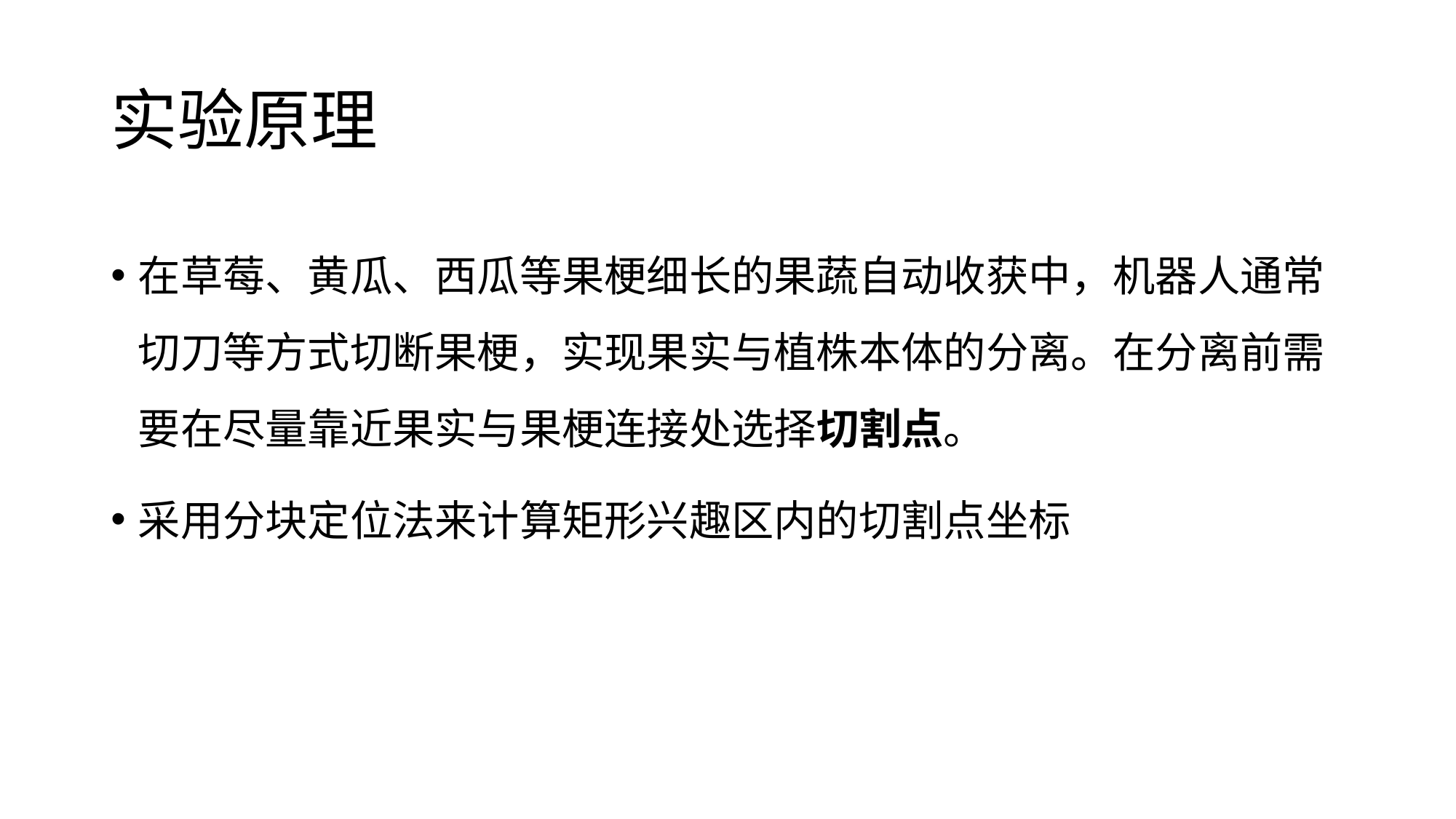

# 实验原理
在草莓、黄瓜、西瓜等果梗细长的果蔬自动收获中，机器人通常切刀等方式切断果梗，实现果实与植株本体的分离。在分离前需要在尽量靠近果实与果梗连接处选择切割点。
采用分块定位法来计算矩形兴趣区内的切割点坐标